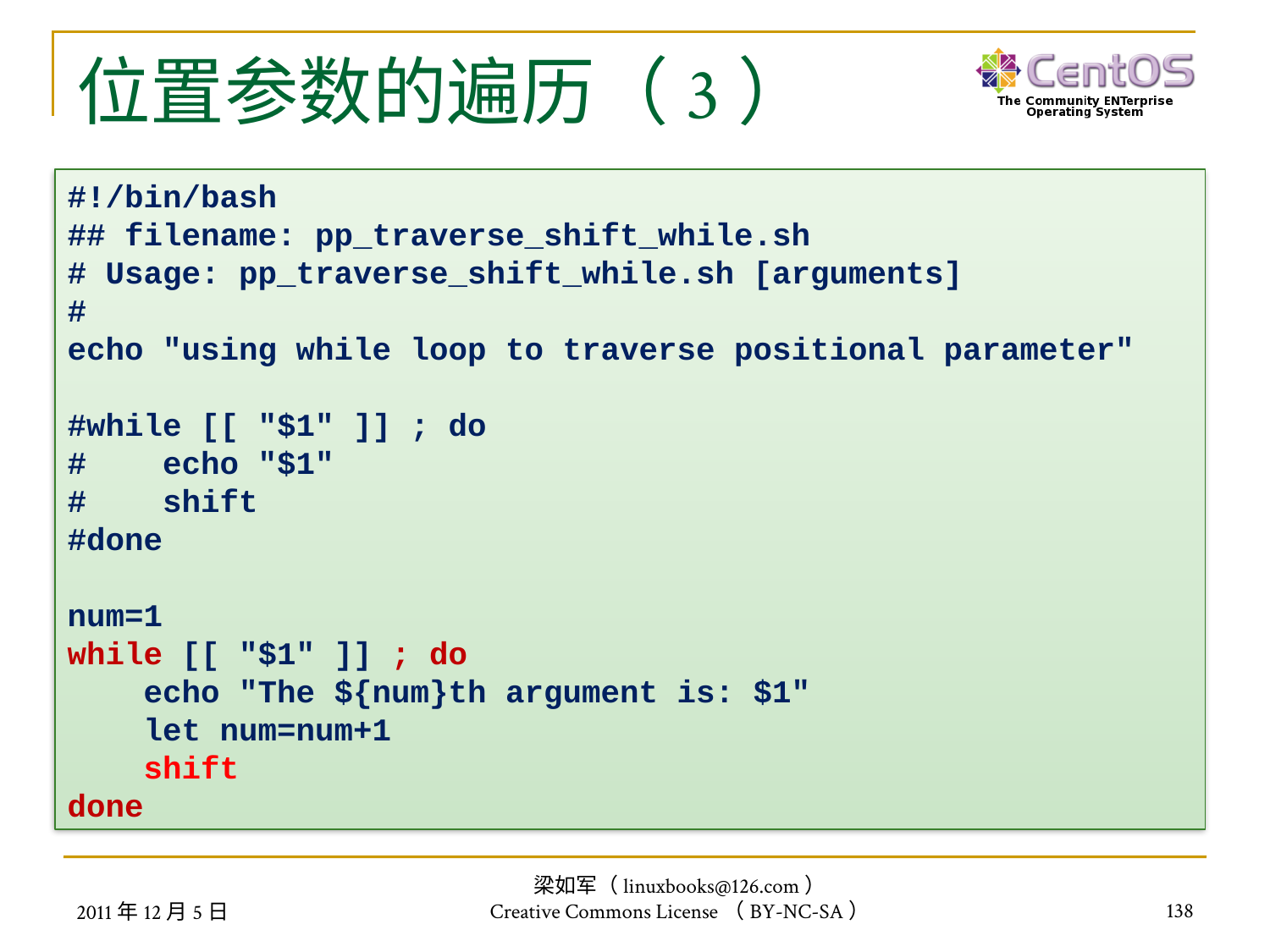

# 位置参数的遍历（3）
#!/bin/bash
## filename: pp_traverse_shift_while.sh
# Usage: pp_traverse_shift_while.sh [arguments]
#
echo "using while loop to traverse positional parameter"

#while [[ "$1" ]] ; do
#    echo "$1"
#    shift
#done

num=1
while [[ "$1" ]] ; do
    echo "The ${num}th argument is: $1"
    let num=num+1
    shift
done
梁如军（linuxbooks@126.com）
Creative Commons License（BY-NC-SA）
2011年12月5日
138